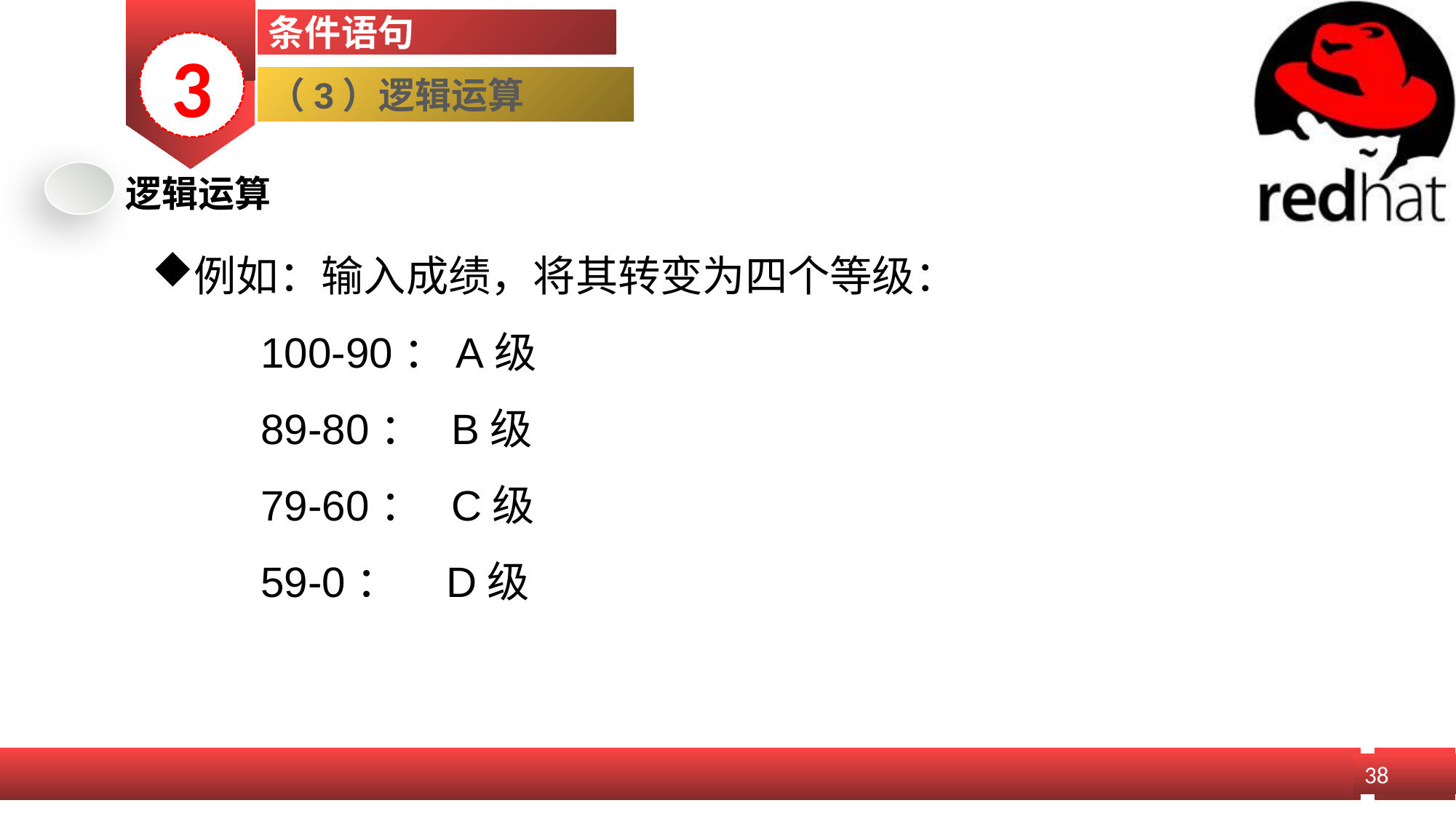

条件语句
3
（3）逻辑运算

逻辑运算
例如：输入成绩，将其转变为四个等级：
	100-90：A级
	89-80：  B级
	79-60：  C级
	59-0：    D级